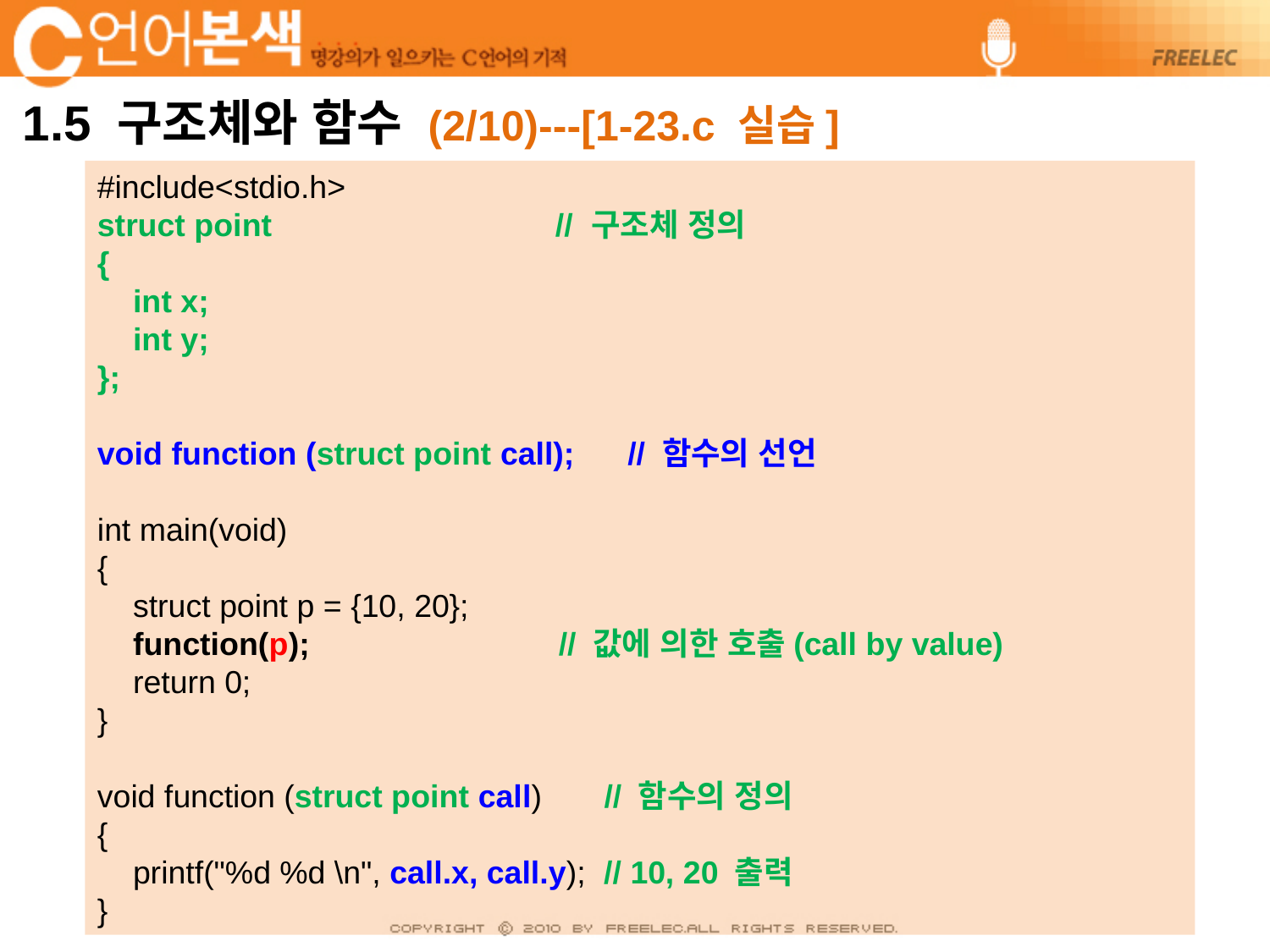

# 1.5 구조체와 함수 (2/10)---[1-23.c 실습]
#include<stdio.h>
struct point                                // 구조체 정의
{
    int x;
    int y;
};

void function (struct point call);      // 함수의 선언

int main(void)
{
    struct point p = {10, 20};
    function(p);                            // 값에 의한 호출(call by value)
    return 0;
}

void function (struct point call)       // 함수의 정의
{
    printf("%d %d \n", call.x, call.y);  // 10, 20 출력
}